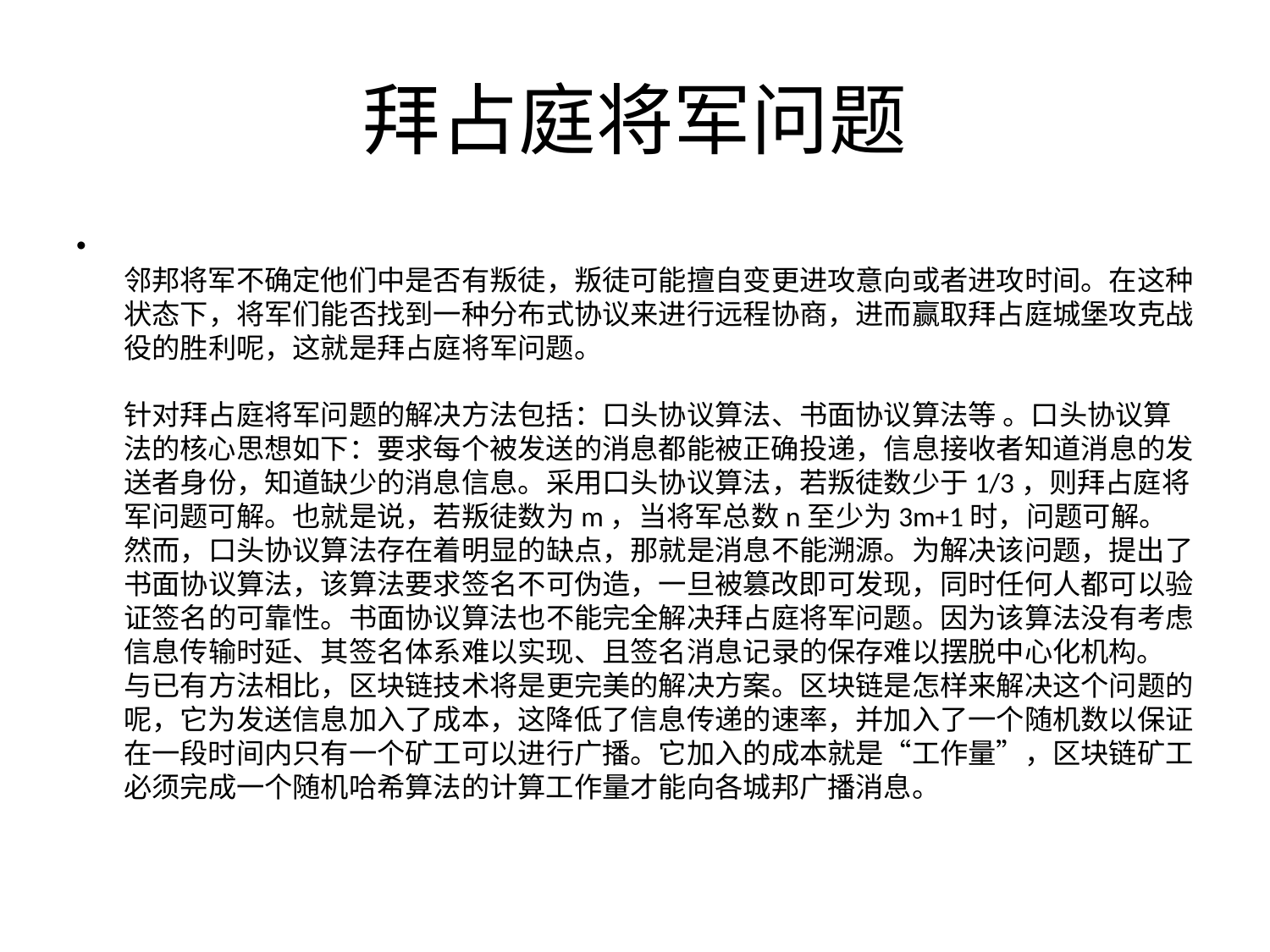

# 拜占庭将军问题
邻邦将军不确定他们中是否有叛徒，叛徒可能擅自变更进攻意向或者进攻时间。在这种状态下，将军们能否找到一种分布式协议来进行远程协商，进而赢取拜占庭城堡攻克战役的胜利呢，这就是拜占庭将军问题。
针对拜占庭将军问题的解决方法包括：口头协议算法、书面协议算法等 。口头协议算法的核心思想如下：要求每个被发送的消息都能被正确投递，信息接收者知道消息的发送者身份，知道缺少的消息信息。采用口头协议算法，若叛徒数少于1/3，则拜占庭将军问题可解。也就是说，若叛徒数为m，当将军总数n至少为3m+1时，问题可解。然而，口头协议算法存在着明显的缺点，那就是消息不能溯源。为解决该问题，提出了书面协议算法，该算法要求签名不可伪造，一旦被篡改即可发现，同时任何人都可以验证签名的可靠性。书面协议算法也不能完全解决拜占庭将军问题。因为该算法没有考虑信息传输时延、其签名体系难以实现、且签名消息记录的保存难以摆脱中心化机构。
与已有方法相比，区块链技术将是更完美的解决方案。区块链是怎样来解决这个问题的呢，它为发送信息加入了成本，这降低了信息传递的速率，并加入了一个随机数以保证在一段时间内只有一个矿工可以进行广播。它加入的成本就是“工作量”，区块链矿工必须完成一个随机哈希算法的计算工作量才能向各城邦广播消息。